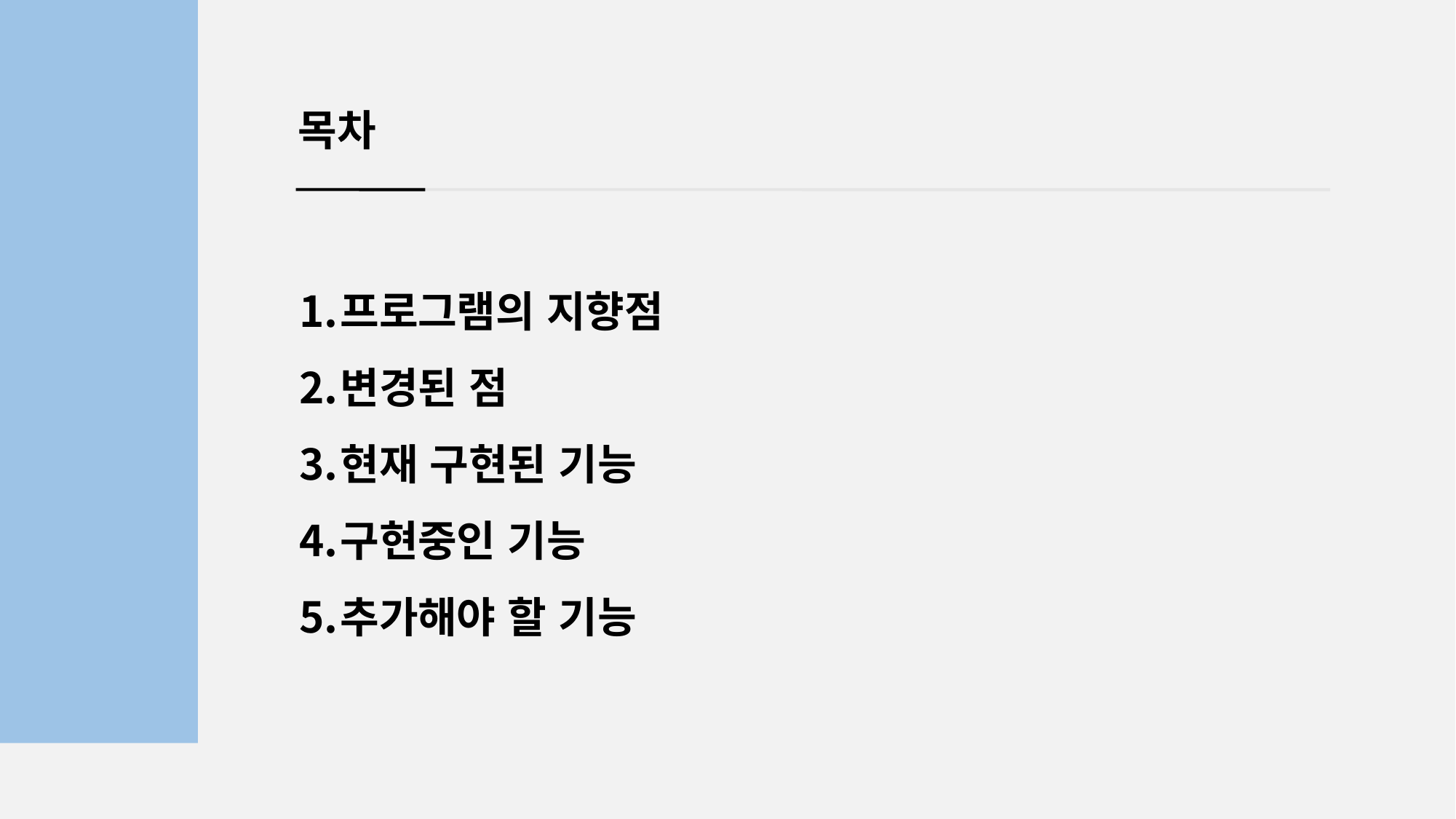

목차

프로그램의 지향점
변경된 점
현재 구현된 기능
구현중인 기능
추가해야 할 기능